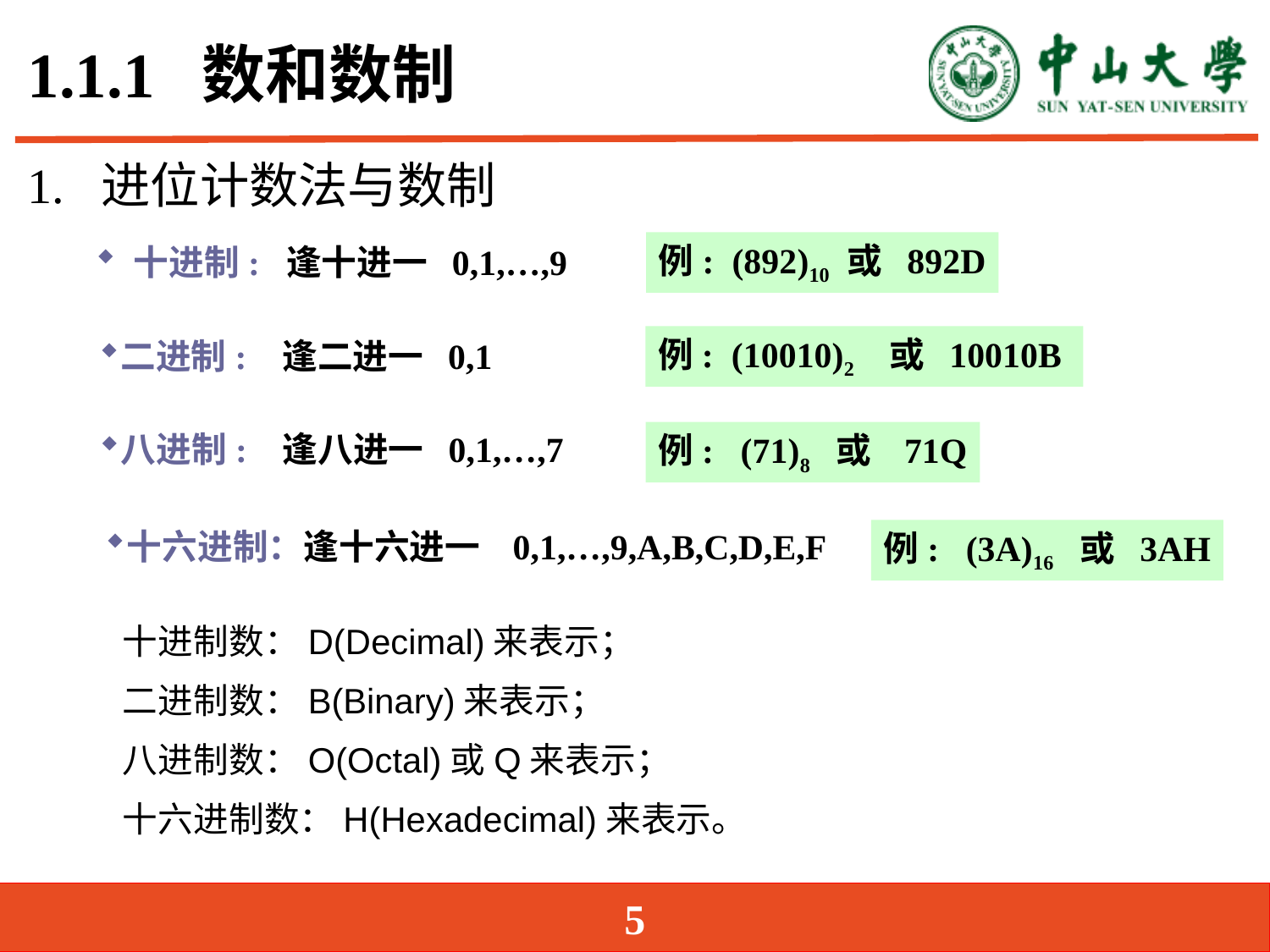

# 1.1.1  数和数制
1.  进位计数法与数制

例:  (892)10 或  892D
 十进制:  逢十进一  0,1,…,9
例:  (10010)2   或  10010B
二进制:   逢二进一  0,1
八进制:   逢八进一  0,1,…,7
例:   (71)8  或   71Q
十六进制：逢十六进一   0,1,…,9,A,B,C,D,E,F
例:   (3A)16  或  3AH
十进制数：D(Decimal)来表示；
二进制数：B(Binary)来表示；
八进制数：O(Octal)或Q来表示；
十六进制数：H(Hexadecimal)来表示。
5